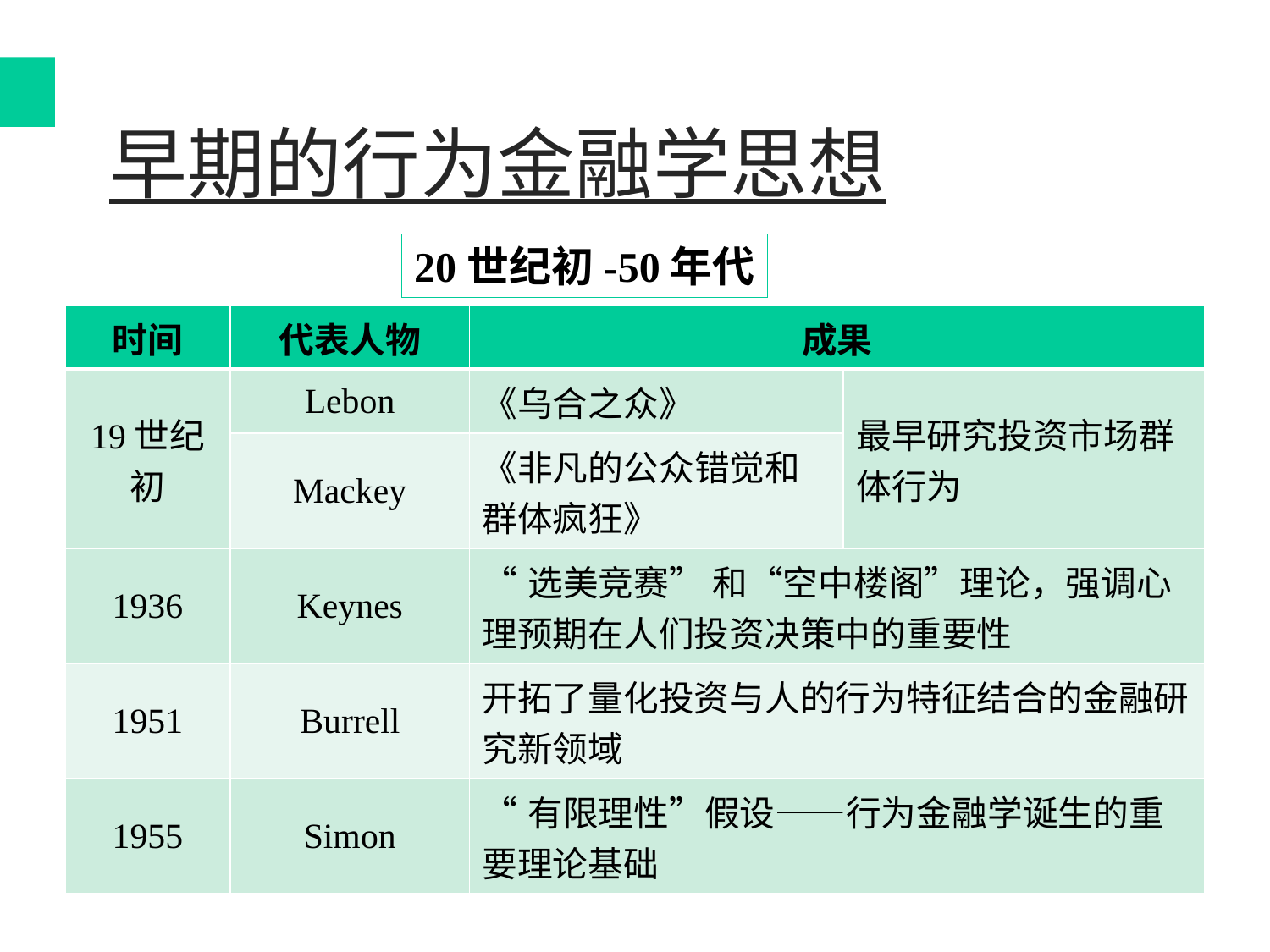

# 早期的行为金融学思想
20世纪初-50年代
| 时间 | 代表人物 | 成果 |  |
| --- | --- | --- | --- |
| 19世纪初 | Lebon | 《乌合之众》 | 最早研究投资市场群体行为 |
|  | Mackey | 《非凡的公众错觉和群体疯狂》 |  |
| 1936 | Keynes | “选美竞赛” 和“空中楼阁”理论，强调心理预期在人们投资决策中的重要性 |  |
| 1951 | Burrell | 开拓了量化投资与人的行为特征结合的金融研究新领域 |  |
| 1955 | Simon | “有限理性”假设——行为金融学诞生的重要理论基础 |  |

15